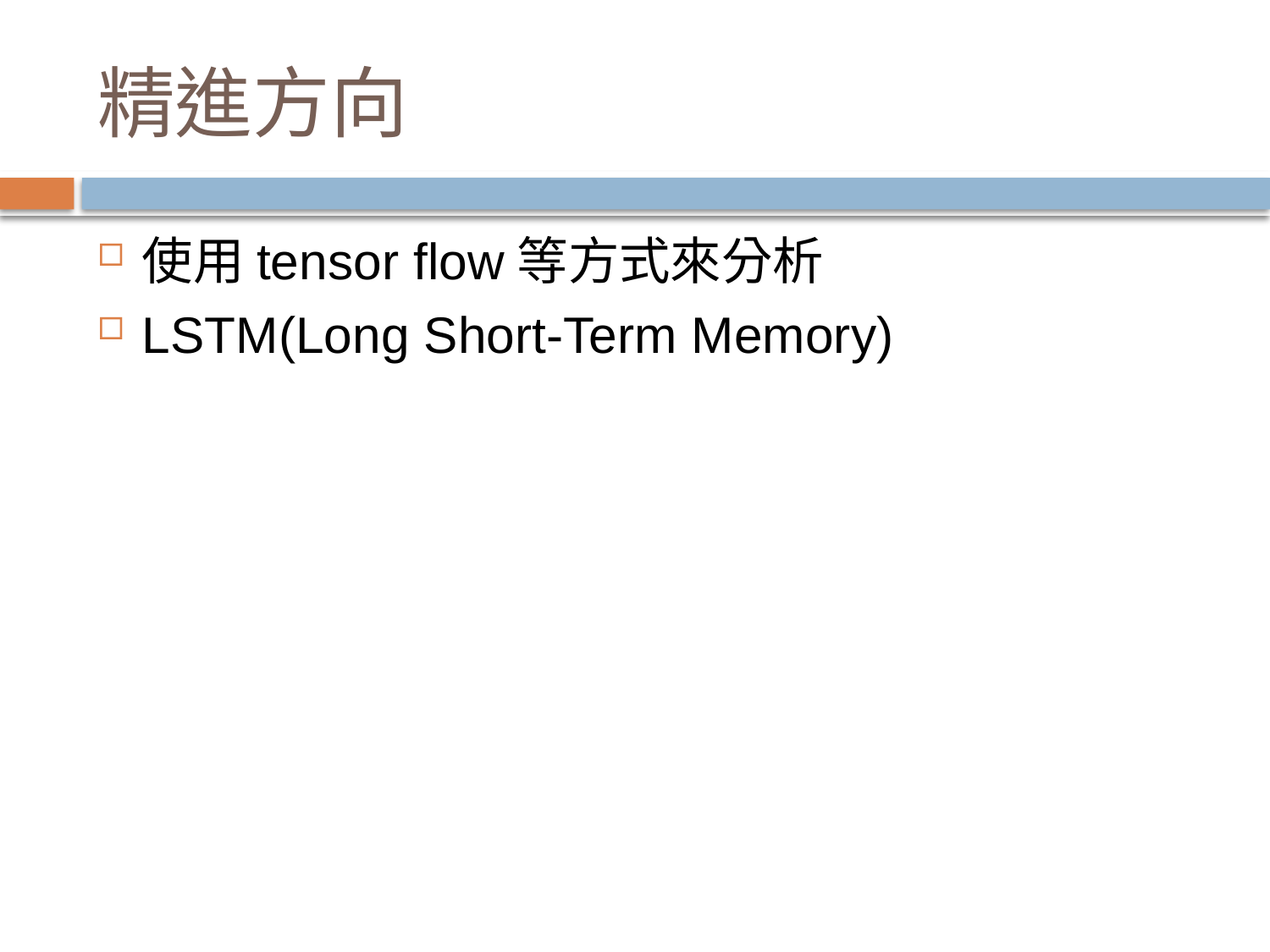

# 精進方向
使用tensor flow等方式來分析
LSTM(Long Short-Term Memory)